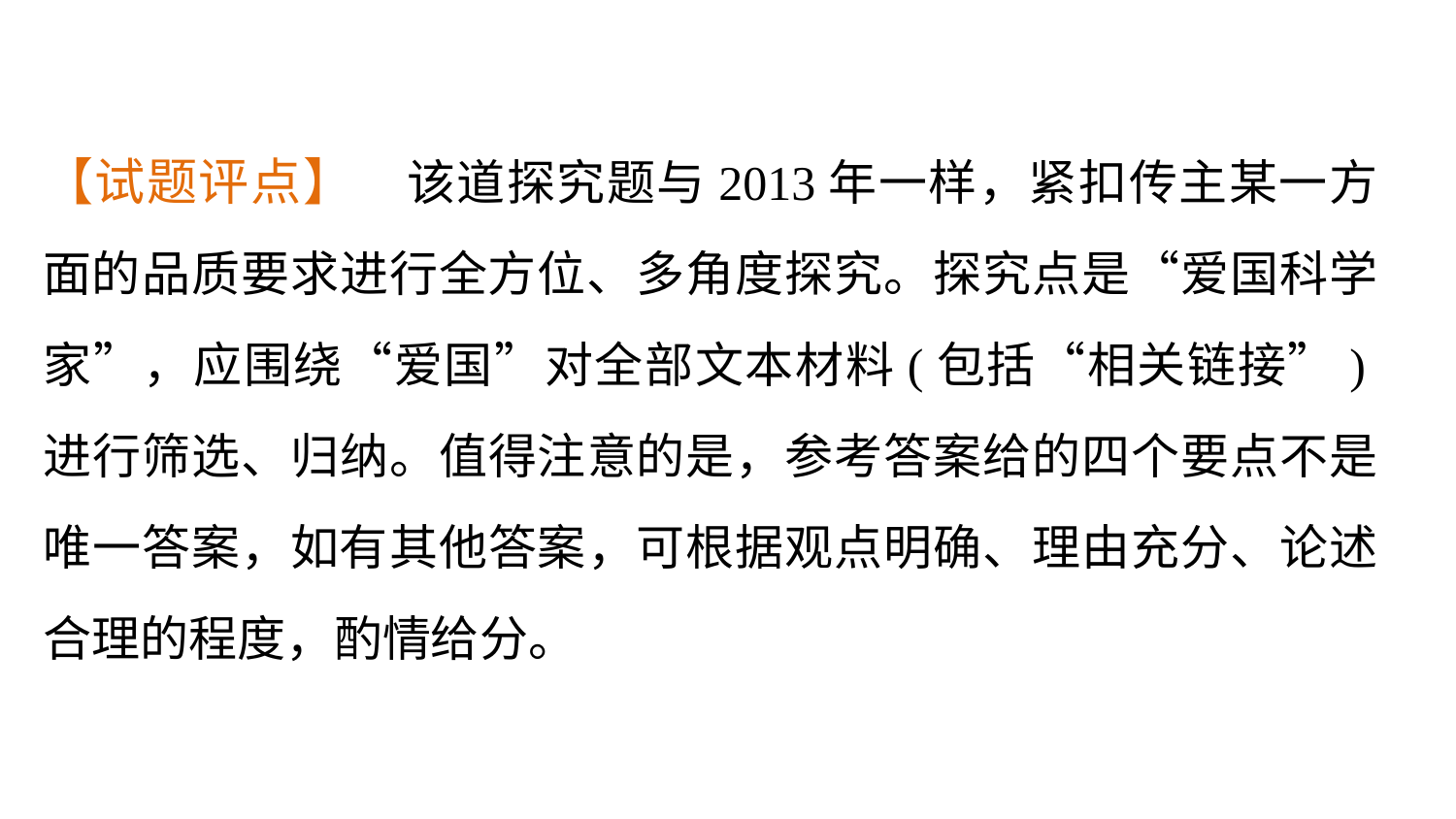

【试题评点】　该道探究题与2013年一样，紧扣传主某一方面的品质要求进行全方位、多角度探究。探究点是“爱国科学家”，应围绕“爱国”对全部文本材料(包括“相关链接”)进行筛选、归纳。值得注意的是，参考答案给的四个要点不是唯一答案，如有其他答案，可根据观点明确、理由充分、论述合理的程度，酌情给分。